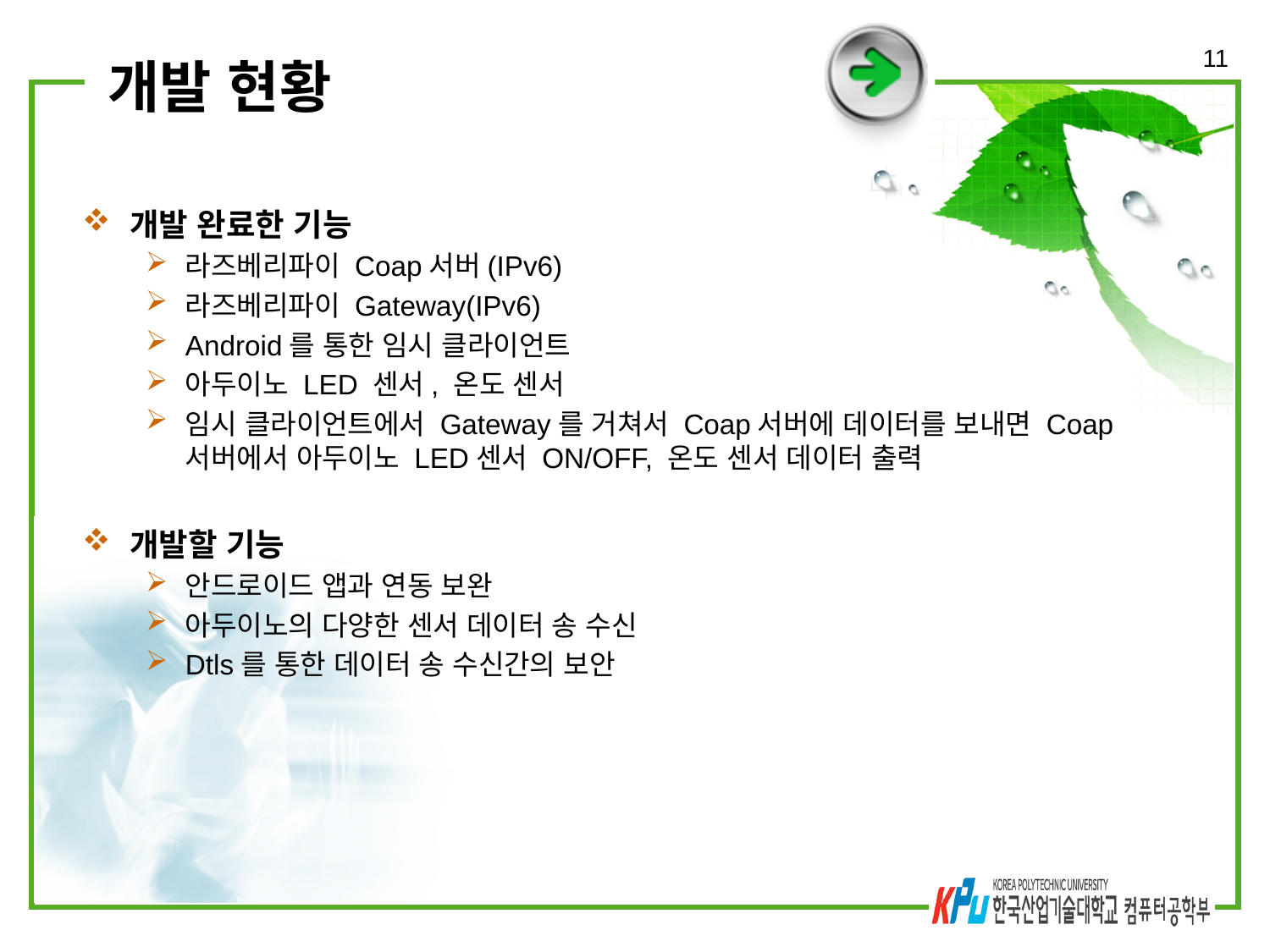

11
# 개발 현황
개발 완료한 기능
라즈베리파이 Coap서버(IPv6)
라즈베리파이 Gateway(IPv6)
Android를 통한 임시 클라이언트
아두이노 LED 센서, 온도 센서
임시 클라이언트에서 Gateway를 거쳐서 Coap서버에 데이터를 보내면 Coap서버에서 아두이노 LED센서 ON/OFF, 온도 센서 데이터 출력

개발할 기능
안드로이드 앱과 연동 보완
아두이노의 다양한 센서 데이터 송 수신
Dtls를 통한 데이터 송 수신간의 보안